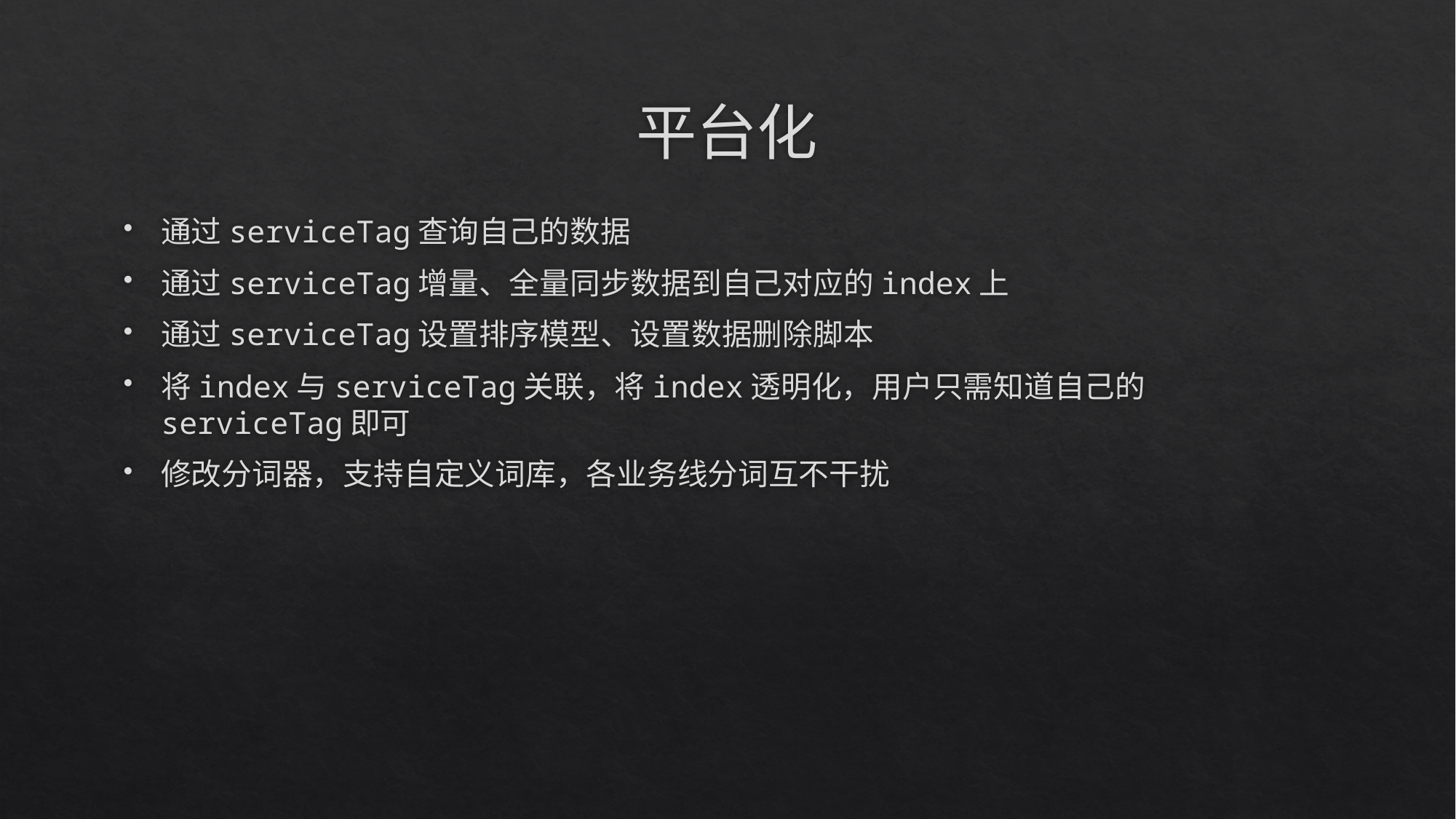

# 平台化
通过serviceTag查询自己的数据
通过serviceTag增量、全量同步数据到自己对应的index上
通过serviceTag设置排序模型、设置数据删除脚本
将index与serviceTag关联，将index透明化，用户只需知道自己的serviceTag即可
修改分词器，支持自定义词库，各业务线分词互不干扰